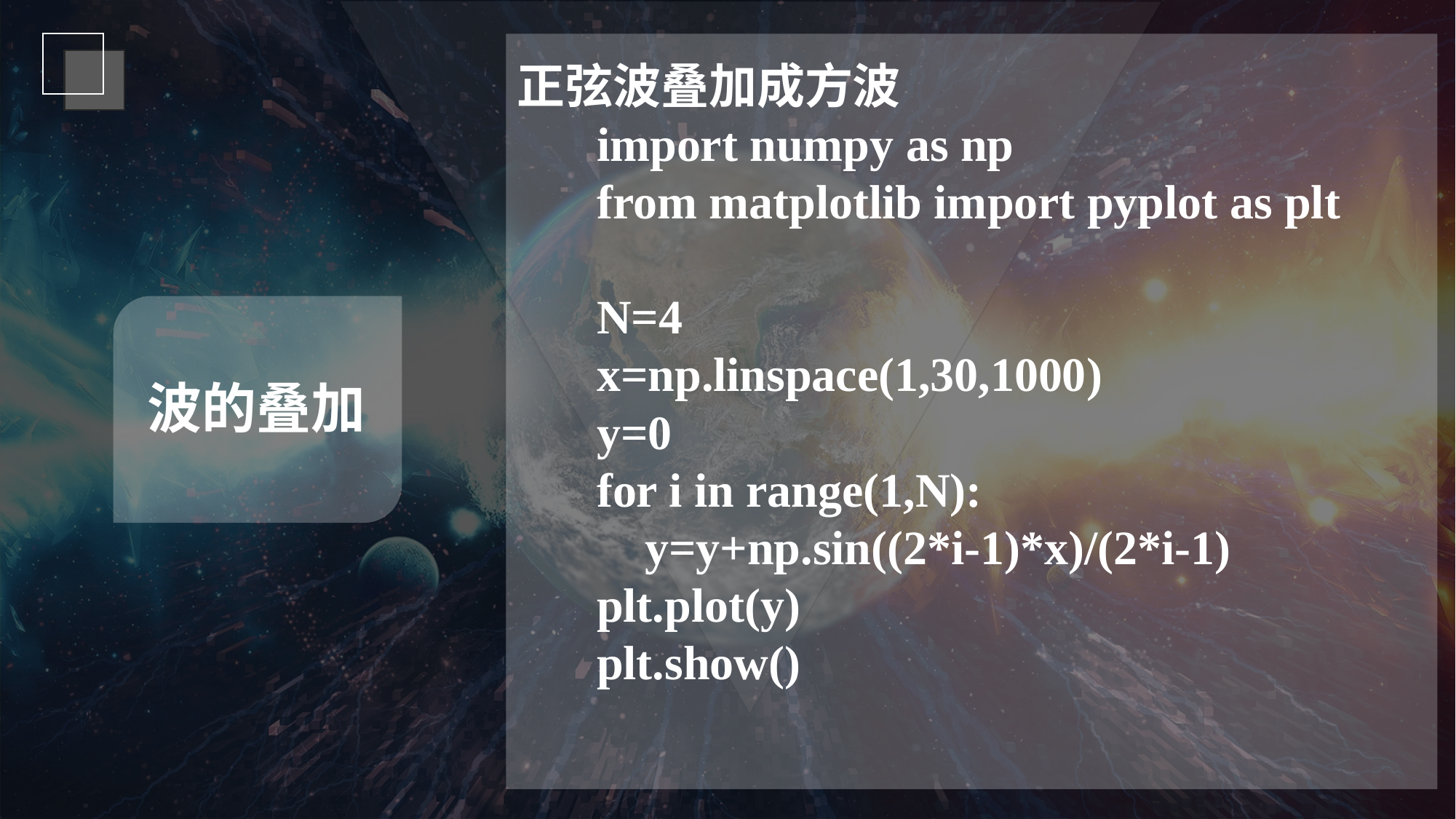

正弦波叠加成方波
import numpy as np
from matplotlib import pyplot as plt

N=4
x=np.linspace(1,30,1000)
y=0
for i in range(1,N):
    y=y+np.sin((2*i-1)*x)/(2*i-1)
plt.plot(y)
plt.show()

波的叠加